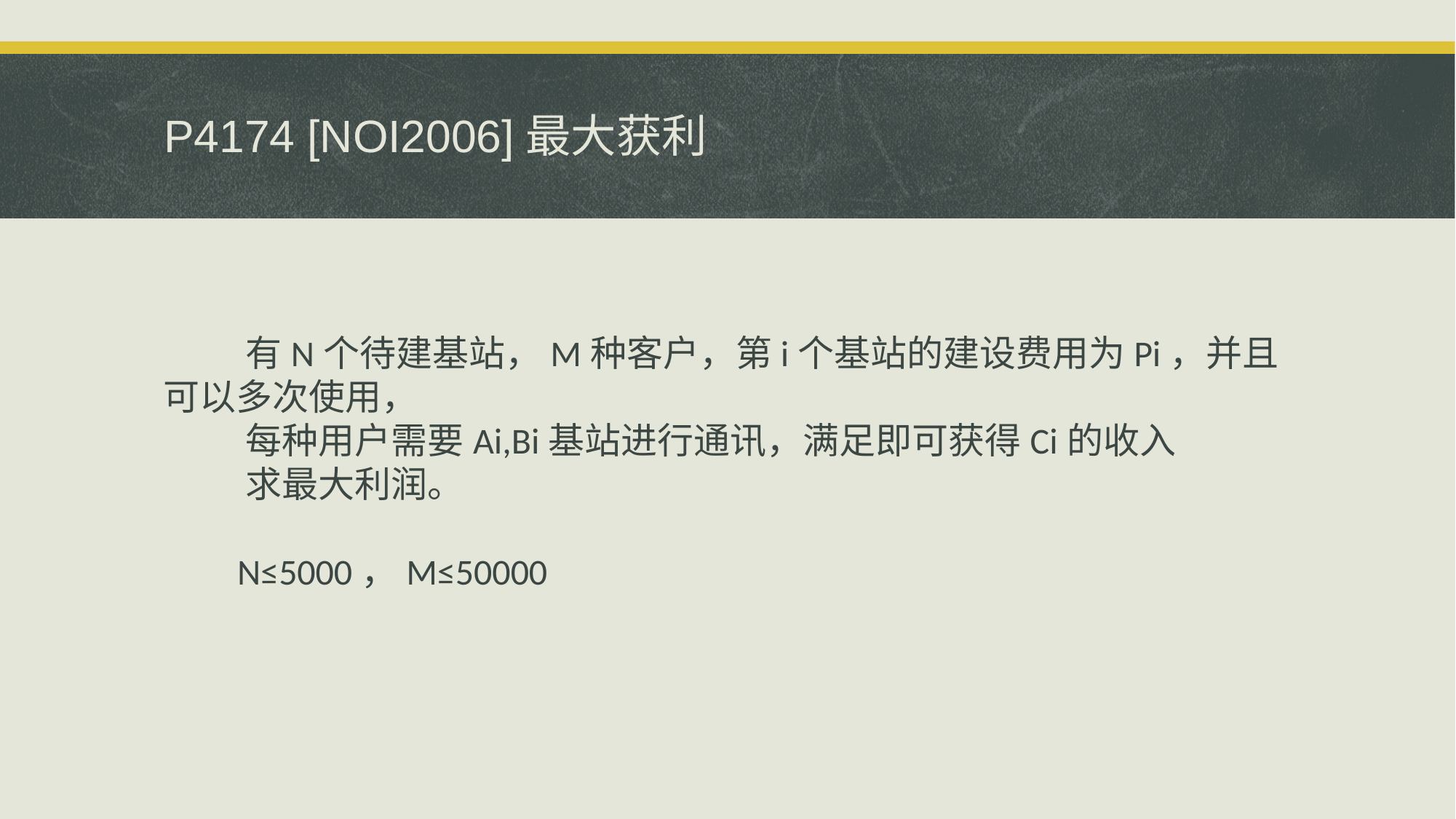

# P4174 [NOI2006]最大获利
         有N个待建基站，M种客户，第i个基站的建设费用为Pi，并且可以多次使用，
         每种用户需要Ai,Bi基站进行通讯，满足即可获得Ci的收入
         求最大利润。

         N≤5000，M≤50000